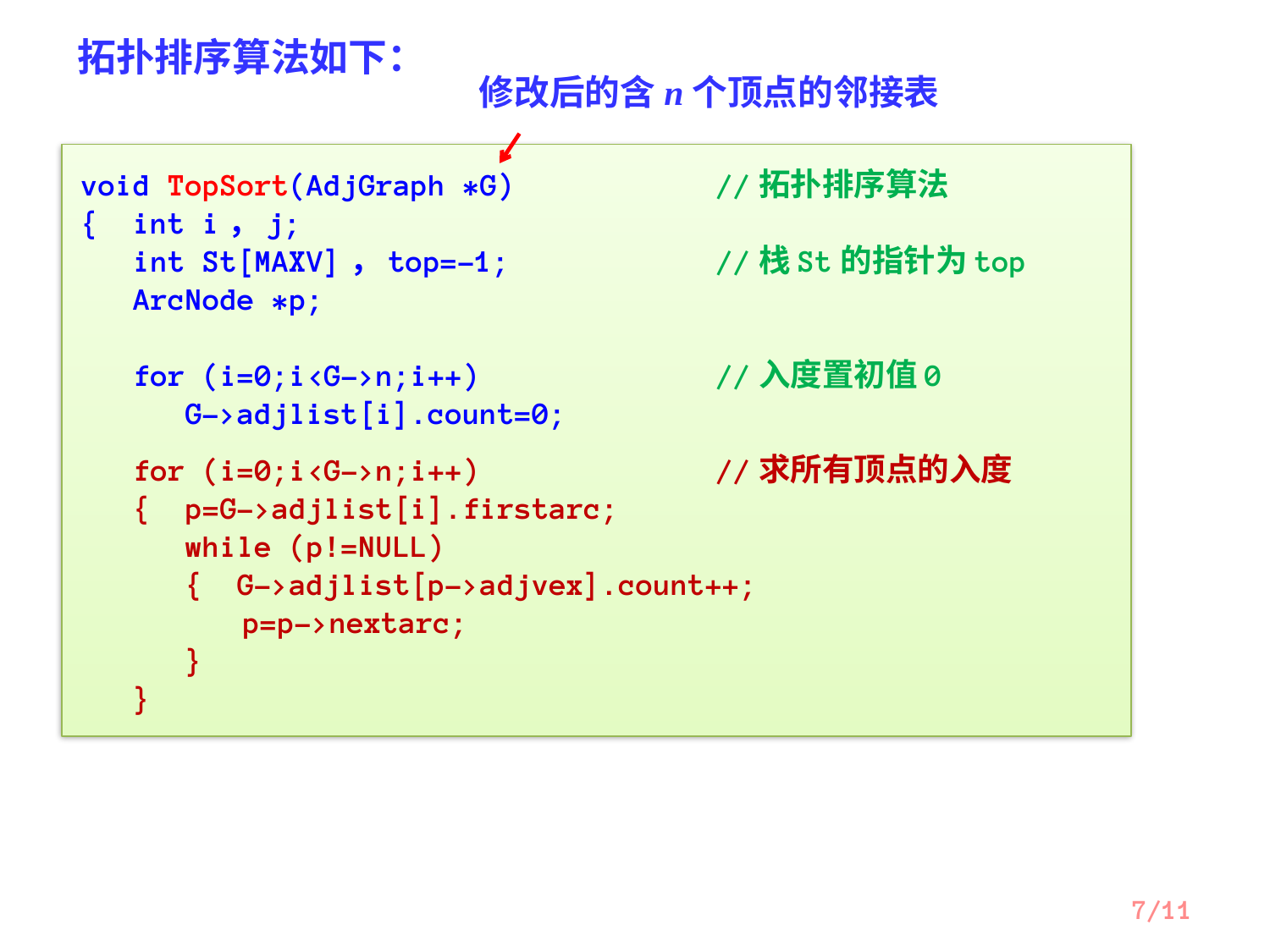

拓扑排序算法如下：
修改后的含n个顶点的邻接表
void TopSort(AdjGraph *G)		//拓扑排序算法
{  int i，j;
   int St[MAXV]，top=-1;		//栈St的指针为top
   ArcNode *p;
   for (i=0;i<G->n;i++)		//入度置初值0
      G->adjlist[i].count=0;
   for (i=0;i<G->n;i++)		//求所有顶点的入度
   {  p=G->adjlist[i].firstarc;
      while (p!=NULL)
      {  G->adjlist[p->adjvex].count++;
	  p=p->nextarc;
      }
   }
7/11